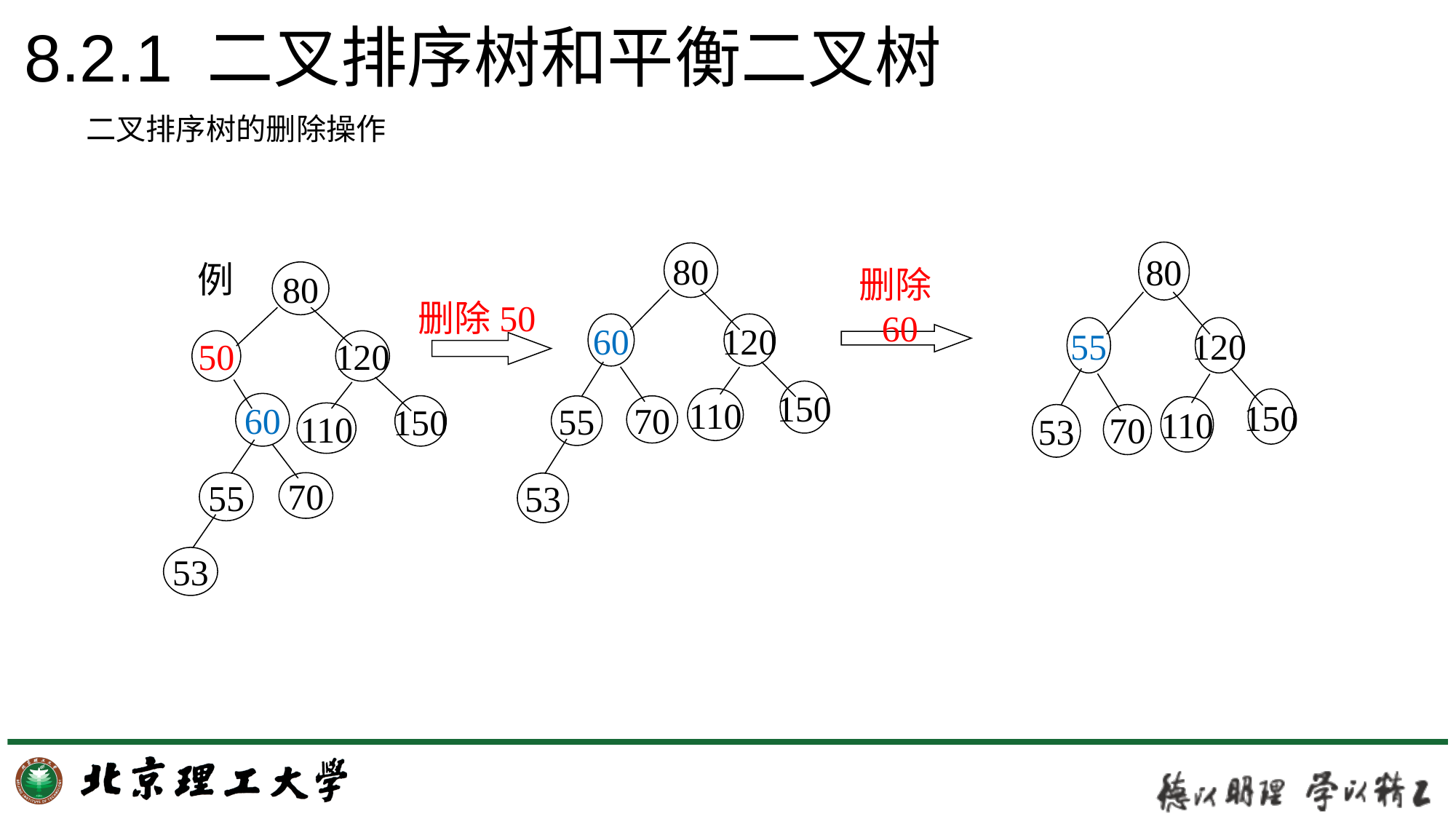

# 8.2.1 二叉排序树和平衡二叉树
二叉排序树的删除操作
80

55
120

150
110
53
70
80

60
120

150
110
55
70

53
例
80

50
120

60
150
110

55
70

53
删除60

删除50